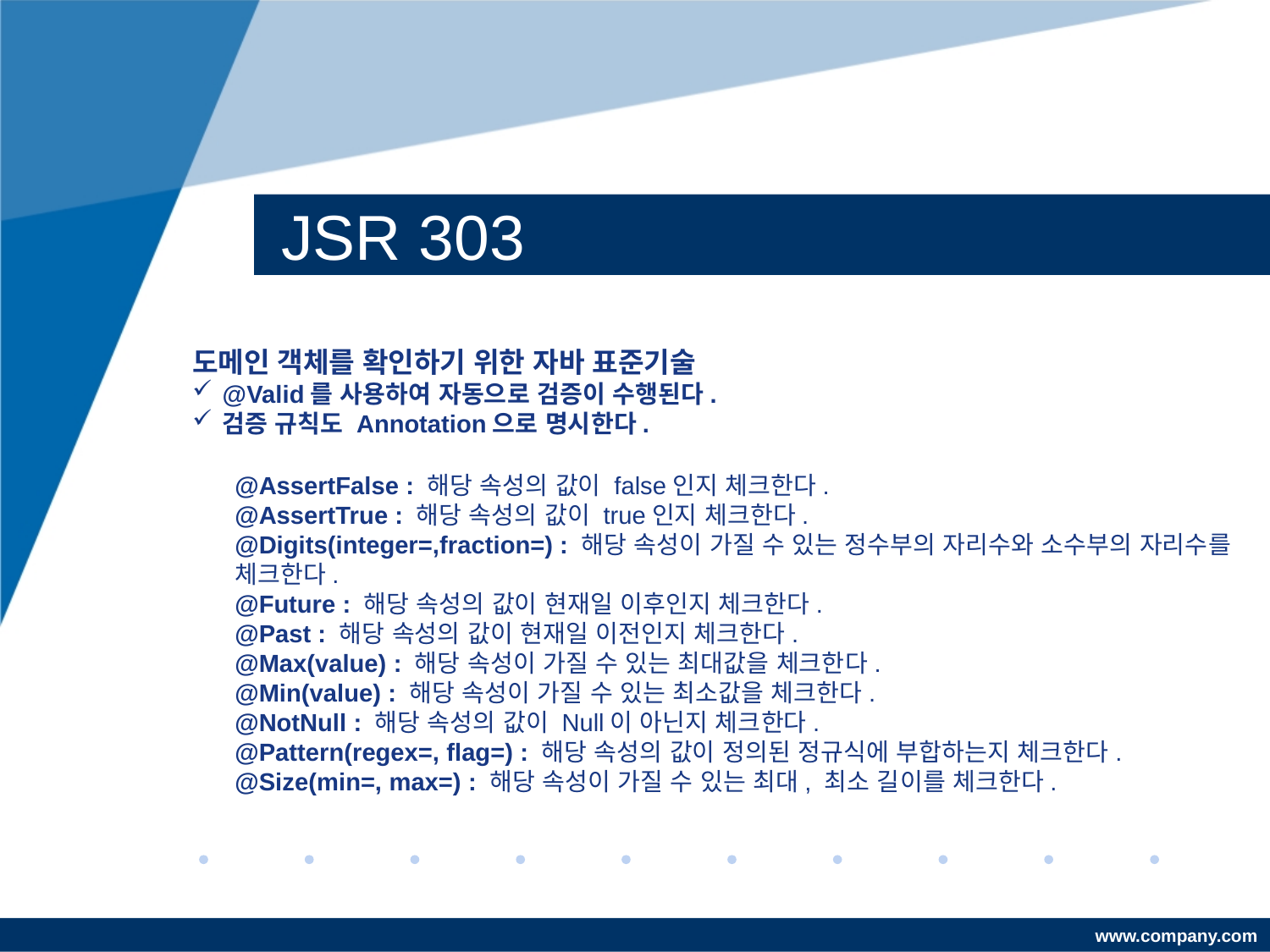

# JSR 303
도메인 객체를 확인하기 위한 자바 표준기술
@Valid를 사용하여 자동으로 검증이 수행된다.
검증 규칙도 Annotation으로 명시한다.
@AssertFalse : 해당 속성의 값이 false인지 체크한다.
@AssertTrue : 해당 속성의 값이 true인지 체크한다.
@Digits(integer=,fraction=) : 해당 속성이 가질 수 있는 정수부의 자리수와 소수부의 자리수를 체크한다.
@Future : 해당 속성의 값이 현재일 이후인지 체크한다.
@Past : 해당 속성의 값이 현재일 이전인지 체크한다.
@Max(value) : 해당 속성이 가질 수 있는 최대값을 체크한다.
@Min(value) : 해당 속성이 가질 수 있는 최소값을 체크한다.
@NotNull : 해당 속성의 값이 Null이 아닌지 체크한다.
@Pattern(regex=, flag=) : 해당 속성의 값이 정의된 정규식에 부합하는지 체크한다.
@Size(min=, max=) : 해당 속성이 가질 수 있는 최대, 최소 길이를 체크한다.